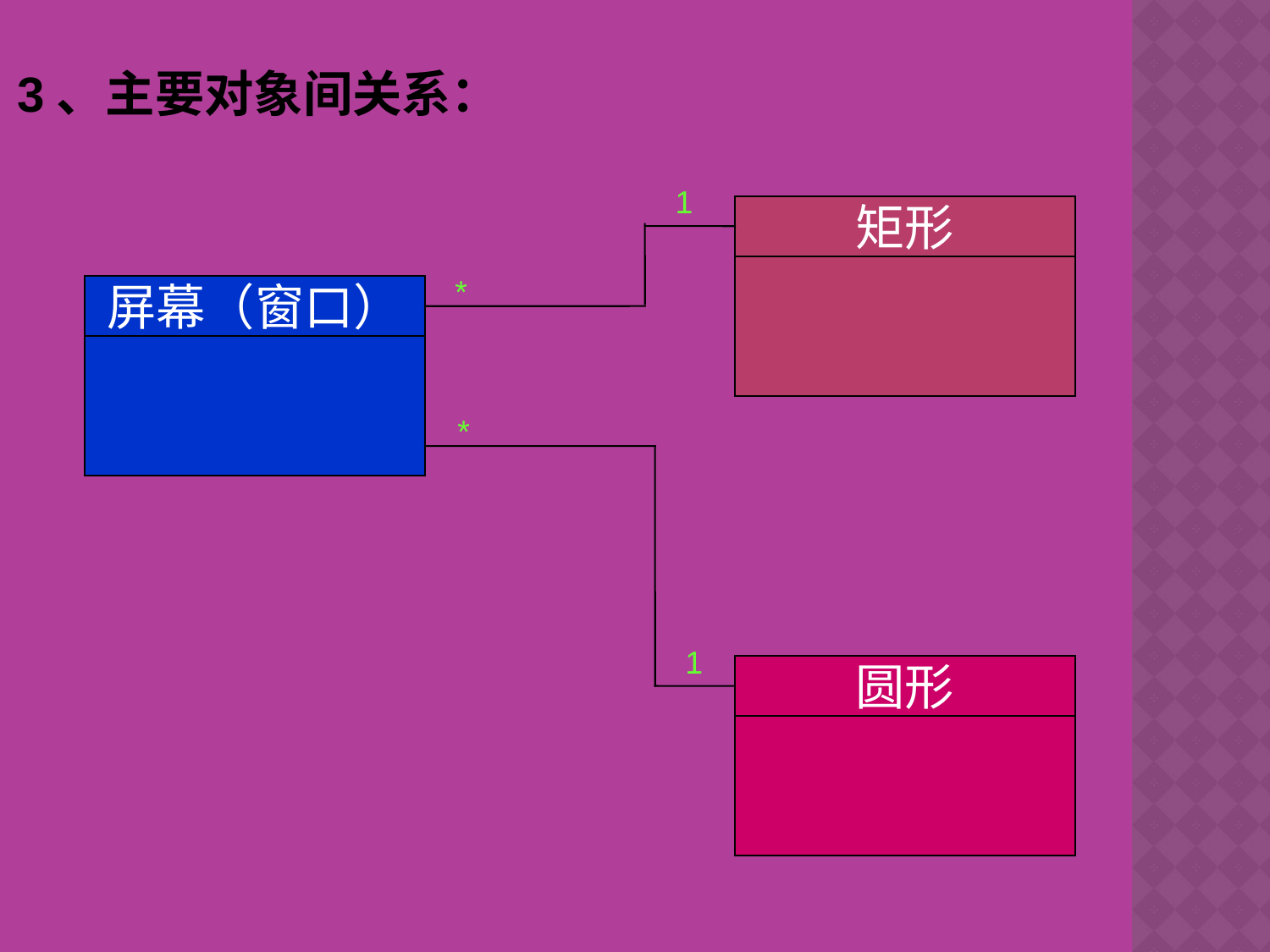

3、主要对象间关系：
1
矩形

*
屏幕（窗口）

*

1
圆形